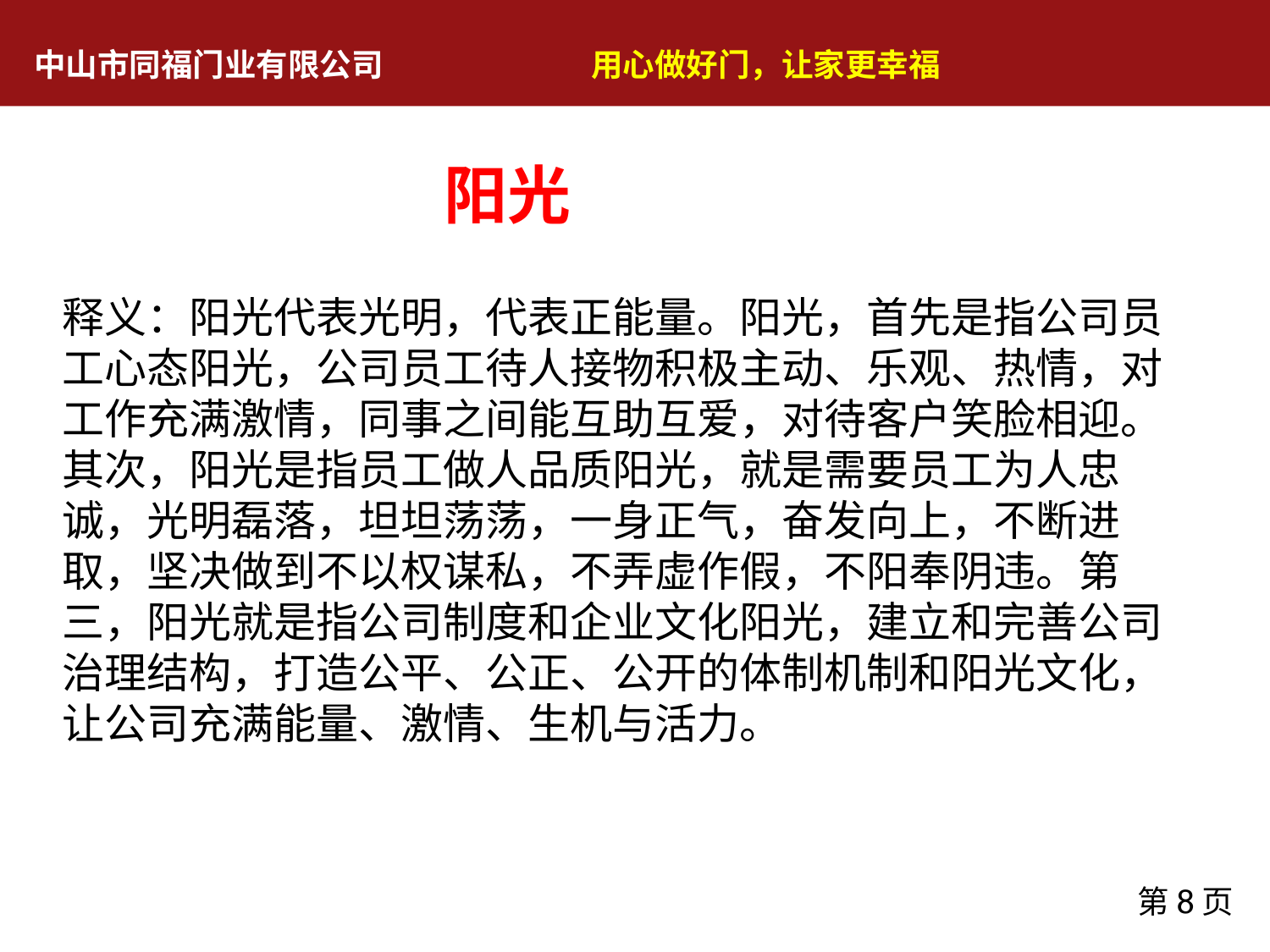

中山市同福门业有限公司                             用心做好门，让家更幸福
# 阳光   释义：阳光代表光明，代表正能量。阳光，首先是指公司员工心态阳光，公司员工待人接物积极主动、乐观、热情，对工作充满激情，同事之间能互助互爱，对待客户笑脸相迎。其次，阳光是指员工做人品质阳光，就是需要员工为人忠诚，光明磊落，坦坦荡荡，一身正气，奋发向上，不断进取，坚决做到不以权谋私，不弄虚作假，不阳奉阴违。第三，阳光就是指公司制度和企业文化阳光，建立和完善公司治理结构，打造公平、公正、公开的体制机制和阳光文化，让公司充满能量、激情、生机与活力。
第8页